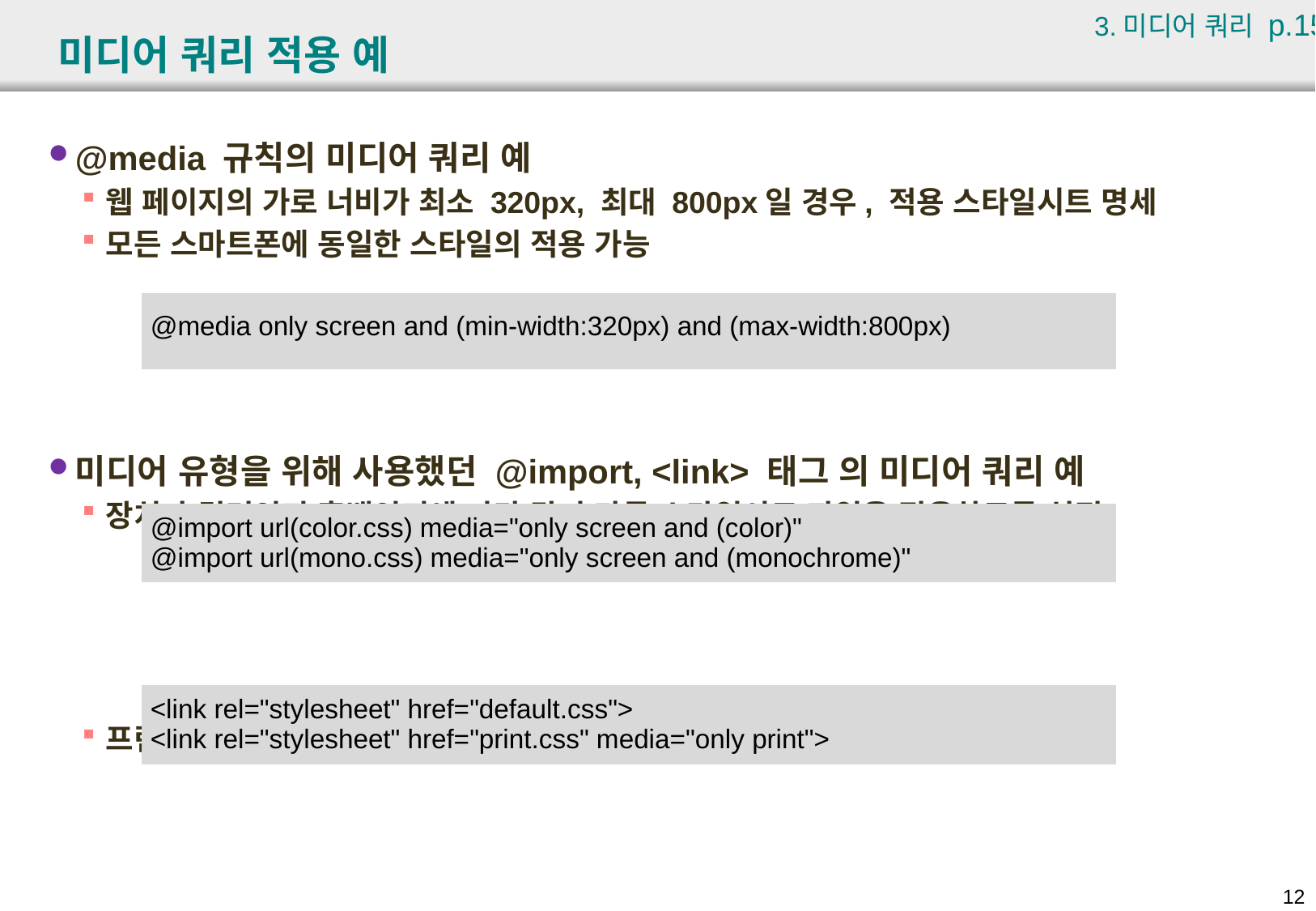

3.미디어 쿼리 p.150
# 미디어 쿼리 적용 예
@media 규칙의 미디어 쿼리 예
웹 페이지의 가로 너비가 최소 320px, 최대 800px일 경우, 적용 스타일시트 명세
모든 스마트폰에 동일한 스타일의 적용 가능

미디어 유형을 위해 사용했던 @import, <link> 태그 의 미디어 쿼리 예
장치가 컬러인지 흑백인지에 따라 각기 다른 스타일시트 파일을 적용하도록 설정

프린트에 대해서만 별도의 스타일시트 파일을 적용하도록 설정

| @media only screen and (min-width:320px) and (max-width:800px) |
| --- |
| @import url(color.css) media="only screen and (color)" @import url(mono.css) media="only screen and (monochrome)" |
| --- |
| <link rel="stylesheet" href="default.css"> <link rel="stylesheet" href="print.css" media="only print"> |
| --- |